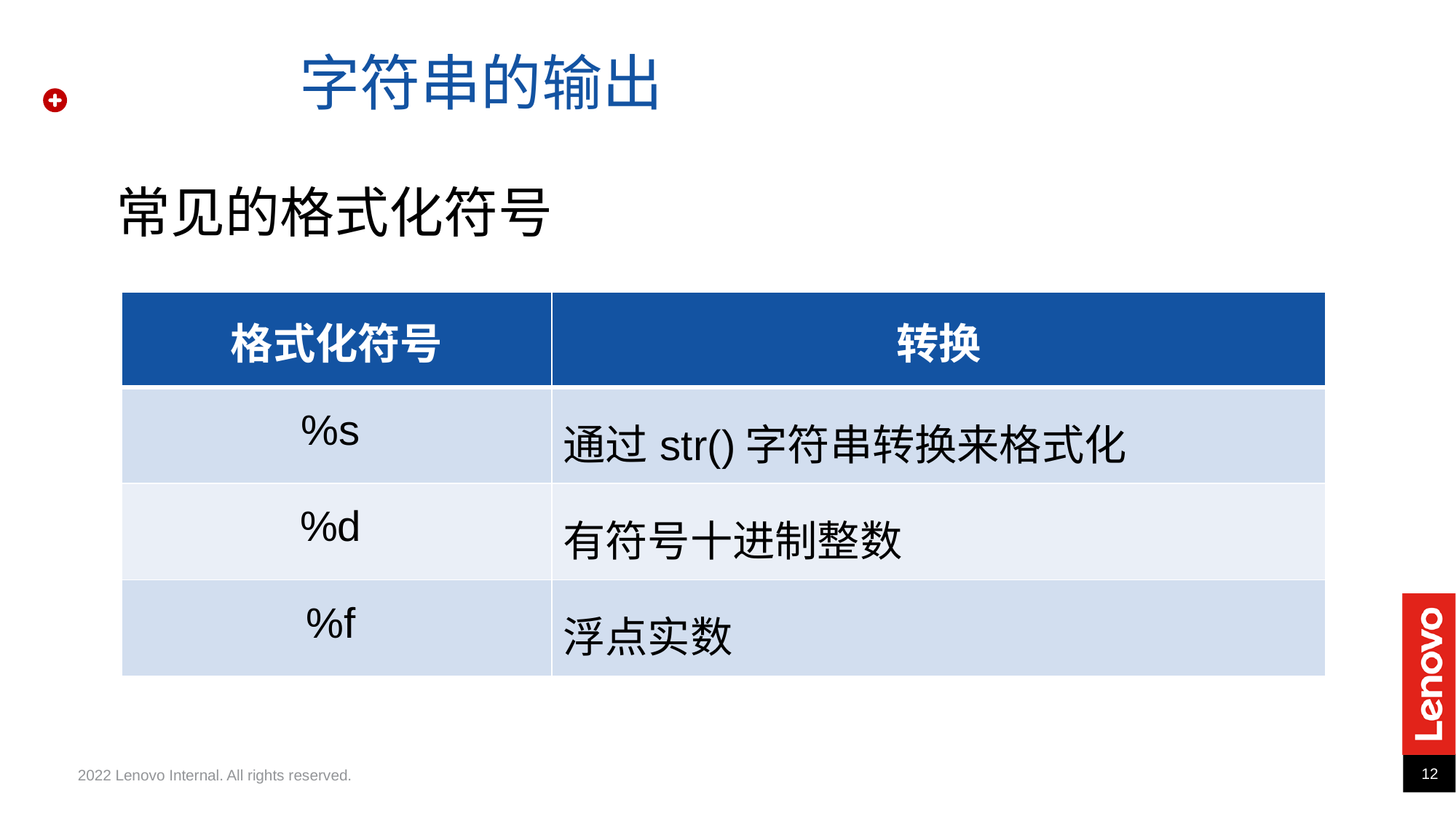

字符串的输出
常见的格式化符号
| 格式化符号 | 转换 |
| --- | --- |
| %s | 通过str()字符串转换来格式化 |
| %d | 有符号十进制整数 |
| %f | 浮点实数 |